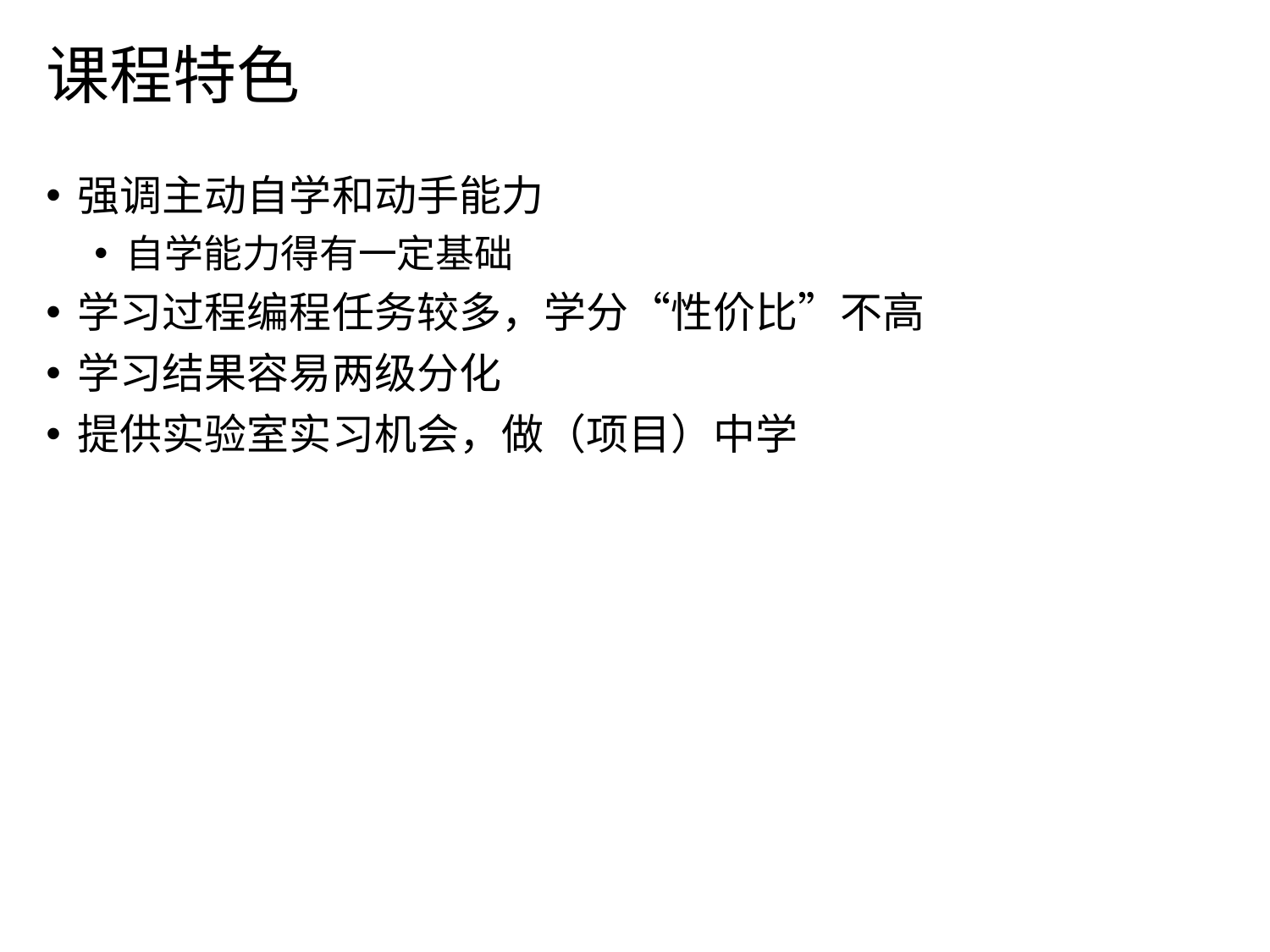

# 课程特色
强调主动自学和动手能力
自学能力得有一定基础
学习过程编程任务较多，学分“性价比”不高
学习结果容易两级分化
提供实验室实习机会，做（项目）中学